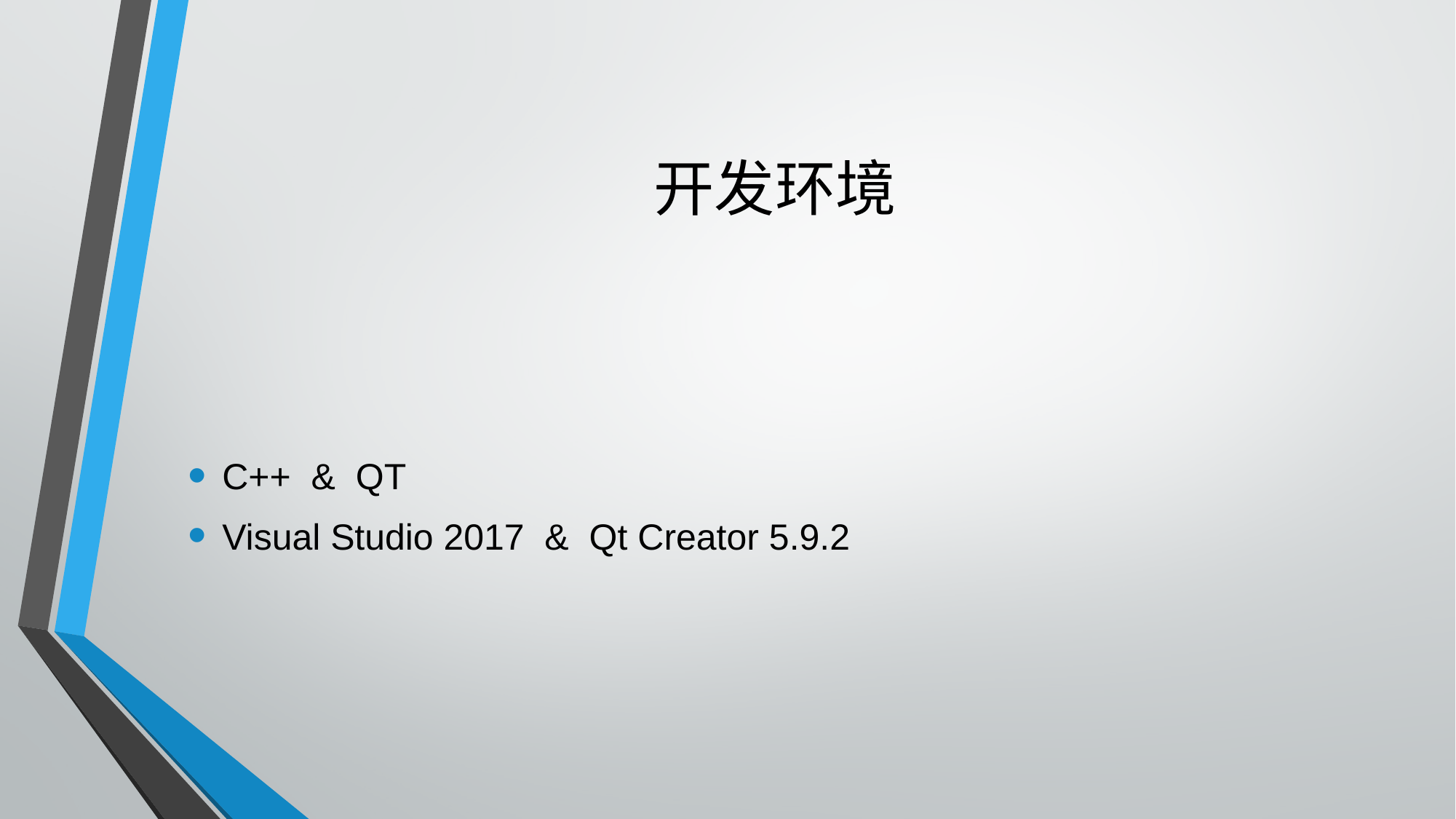

# 开发环境
C++  &  QT
Visual Studio 2017  &  Qt Creator 5.9.2